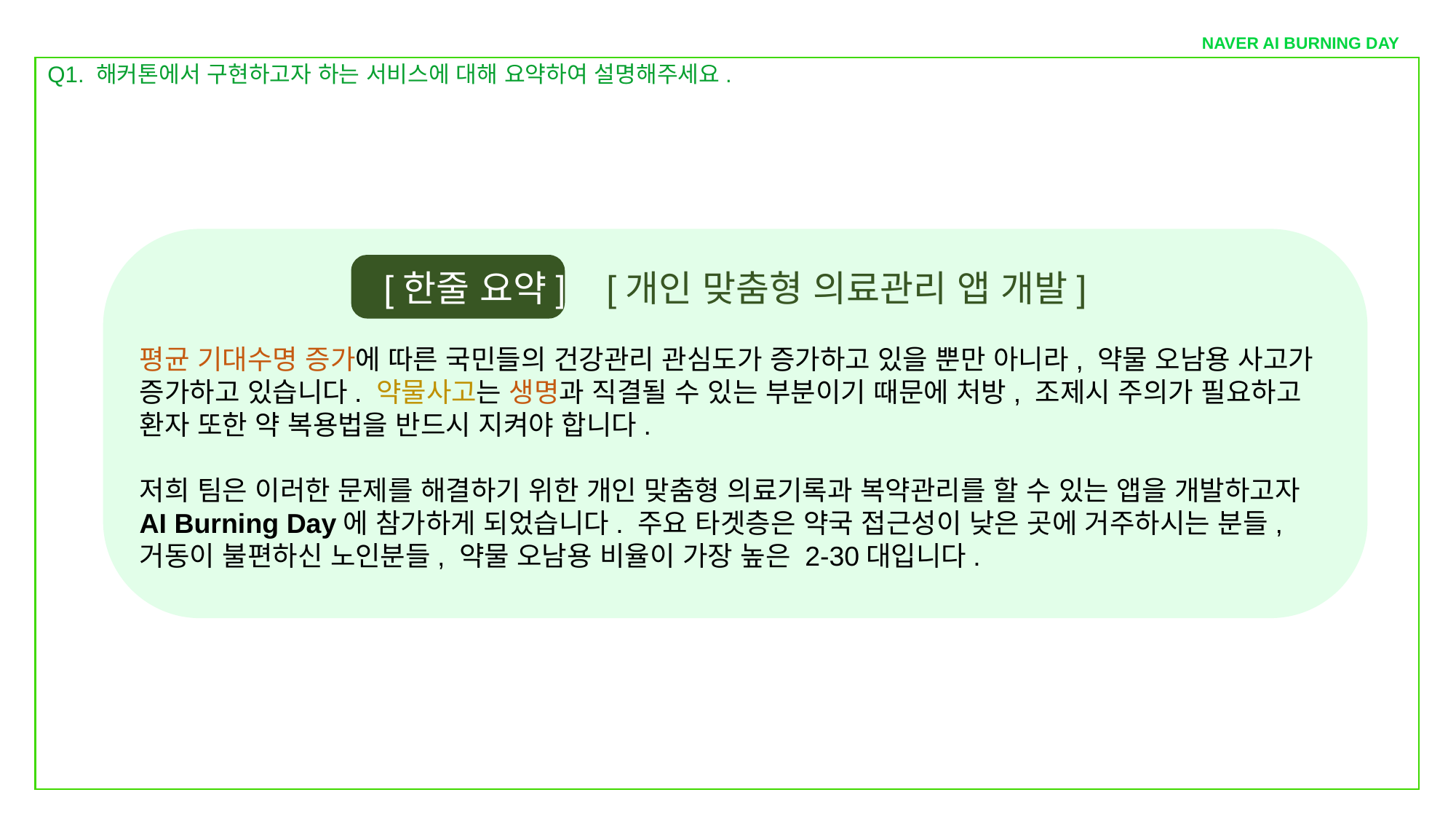

NAVER AI BURNING DAY

Q1. 해커톤에서 구현하고자 하는 서비스에 대해 요약하여 설명해주세요.

[한줄 요약]    [개인 맞춤형 의료관리 앱 개발]

평균 기대수명 증가에 따른 국민들의 건강관리 관심도가 증가하고 있을 뿐만 아니라, 약물 오남용 사고가 증가하고 있습니다. 약물사고는 생명과 직결될 수 있는 부분이기 때문에 처방, 조제시 주의가 필요하고 환자 또한 약 복용법을 반드시 지켜야 합니다.
저희 팀은 이러한 문제를 해결하기 위한 개인 맞춤형 의료기록과 복약관리를 할 수 있는 앱을 개발하고자 AI Burning Day에 참가하게 되었습니다. 주요 타겟층은 약국 접근성이 낮은 곳에 거주하시는 분들, 거동이 불편하신 노인분들, 약물 오남용 비율이 가장 높은 2-30대입니다.